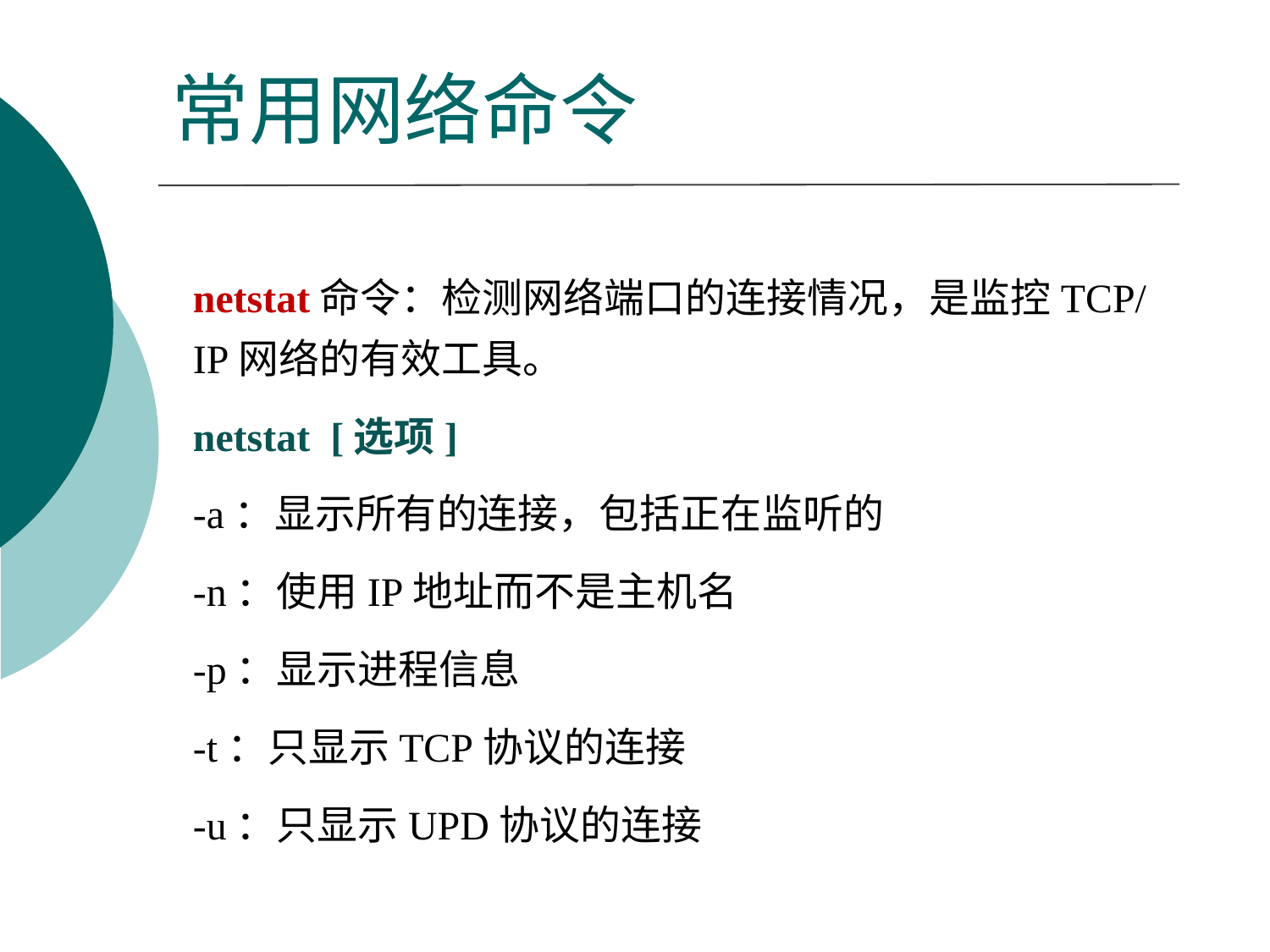

# 常用网络命令
netstat命令：检测网络端口的连接情况，是监控TCP/IP网络的有效工具。
netstat  [选项]
-a：显示所有的连接，包括正在监听的
-n：使用IP地址而不是主机名
-p：显示进程信息
-t：只显示TCP协议的连接
-u：只显示UPD协议的连接